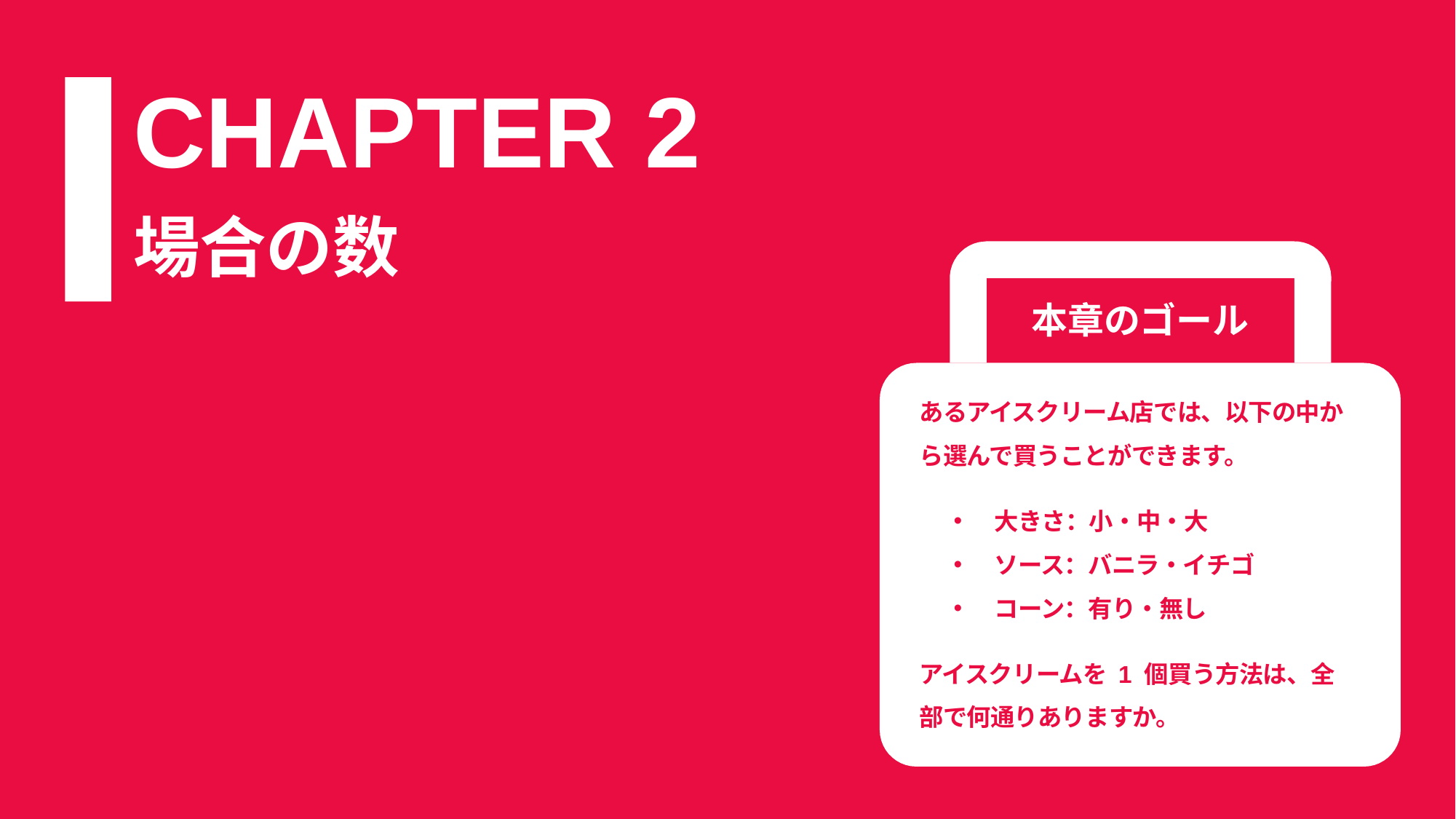

# CHAPTER 2
場合の数

本章のゴール

あるアイスクリーム店では、以下の中から選んで買うことができます。
大きさ：小・中・大
ソース：バニラ・イチゴ
コーン：有り・無し
アイスクリームを 1 個買う方法は、全部で何通りありますか。